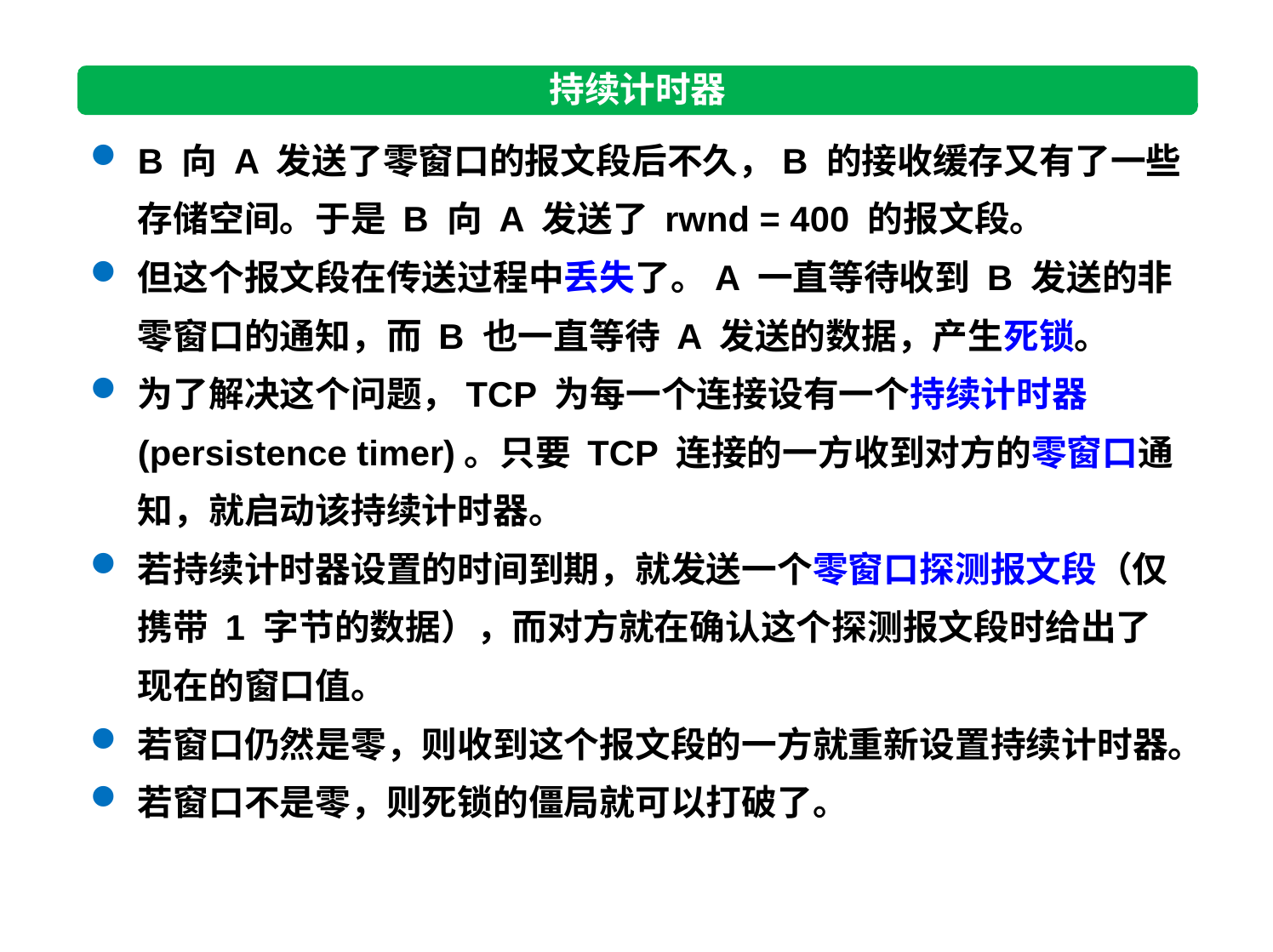

持续计时器

B 向 A 发送了零窗口的报文段后不久，B 的接收缓存又有了一些存储空间。于是 B 向 A 发送了 rwnd = 400 的报文段。
但这个报文段在传送过程中丢失了。A 一直等待收到 B 发送的非零窗口的通知，而 B 也一直等待 A 发送的数据，产生死锁。
为了解决这个问题，TCP 为每一个连接设有一个持续计时器 (persistence timer)。只要 TCP 连接的一方收到对方的零窗口通知，就启动该持续计时器。
若持续计时器设置的时间到期，就发送一个零窗口探测报文段（仅携带 1 字节的数据），而对方就在确认这个探测报文段时给出了现在的窗口值。
若窗口仍然是零，则收到这个报文段的一方就重新设置持续计时器。
若窗口不是零，则死锁的僵局就可以打破了。